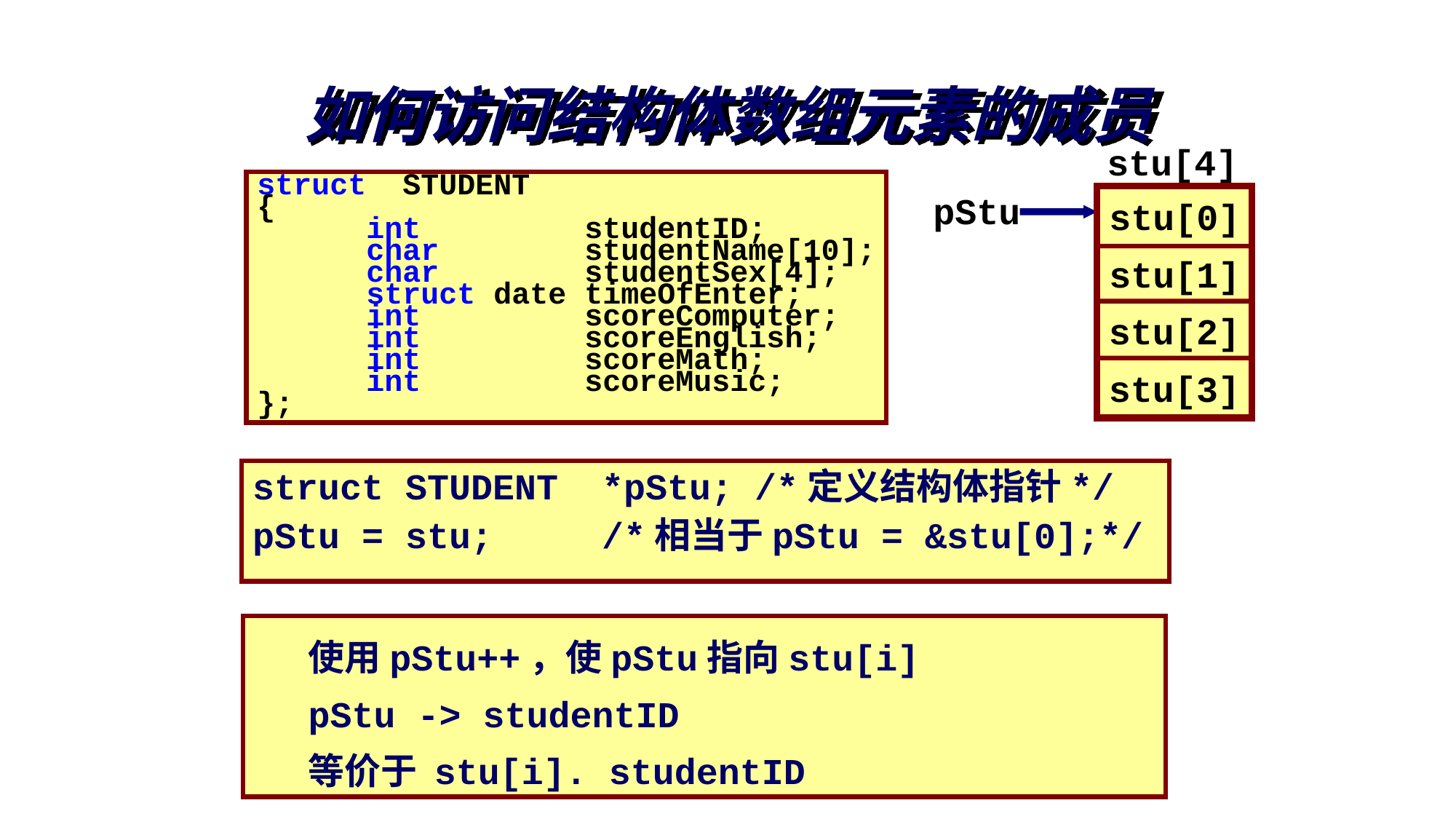

# 如何访问结构体数组元素的成员
stu[4]
struct  STUDENT
{
	int		studentID;
	char		studentName[10];
	char  	studentSex[4];
	struct date timeOfEnter;
	int  	 	scoreComputer;
	int  		scoreEnglish;
	int  		scoreMath;
	int  		scoreMusic;
};
pStu

stu[0]
stu[1]

stu[2]
stu[3]

struct STUDENT  *pStu; /*定义结构体指针*/
pStu = stu;     /*相当于pStu = &stu[0];*/
使用pStu++，使pStu指向stu[i]
pStu -> studentID
等价于 stu[i]. studentID